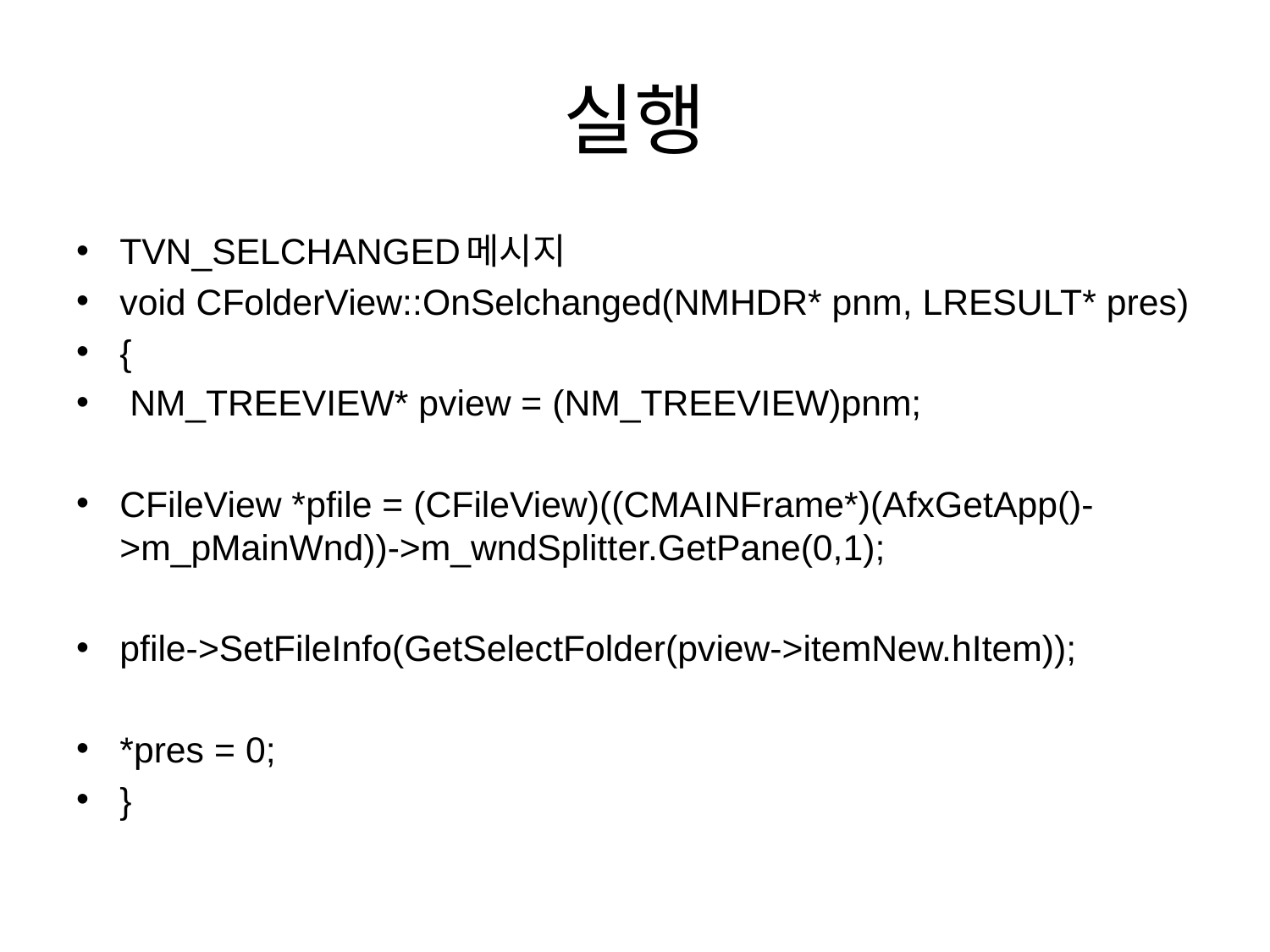

# 실행
TVN_SELCHANGED메시지
void CFolderView::OnSelchanged(NMHDR* pnm, LRESULT* pres)
{
 NM_TREEVIEW* pview = (NM_TREEVIEW)pnm;

CFileView *pfile = (CFileView)((CMAINFrame*)(AfxGetApp()->m_pMainWnd))->m_wndSplitter.GetPane(0,1);

pfile->SetFileInfo(GetSelectFolder(pview->itemNew.hItem));

*pres = 0;
}